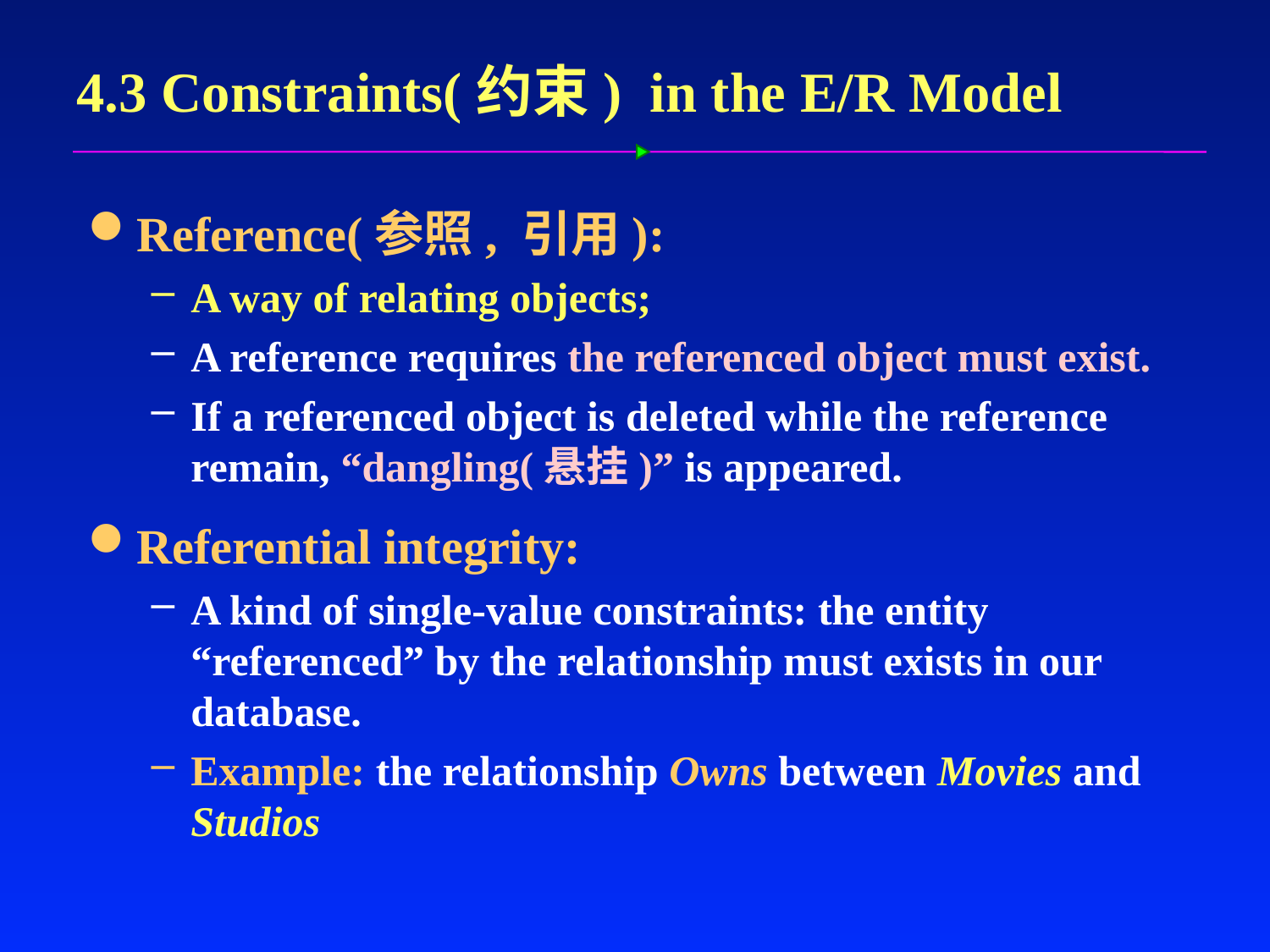

# 4.3 Constraints(约束)  in the E/R Model

Reference(参照, 引用):
A way of relating objects;
A reference requires the referenced object must exist.
If a referenced object is deleted while the reference remain, “dangling(悬挂)” is appeared.
Referential integrity:
A kind of single-value constraints: the entity “referenced” by the relationship must exists in our database.
Example: the relationship Owns between Movies and Studios